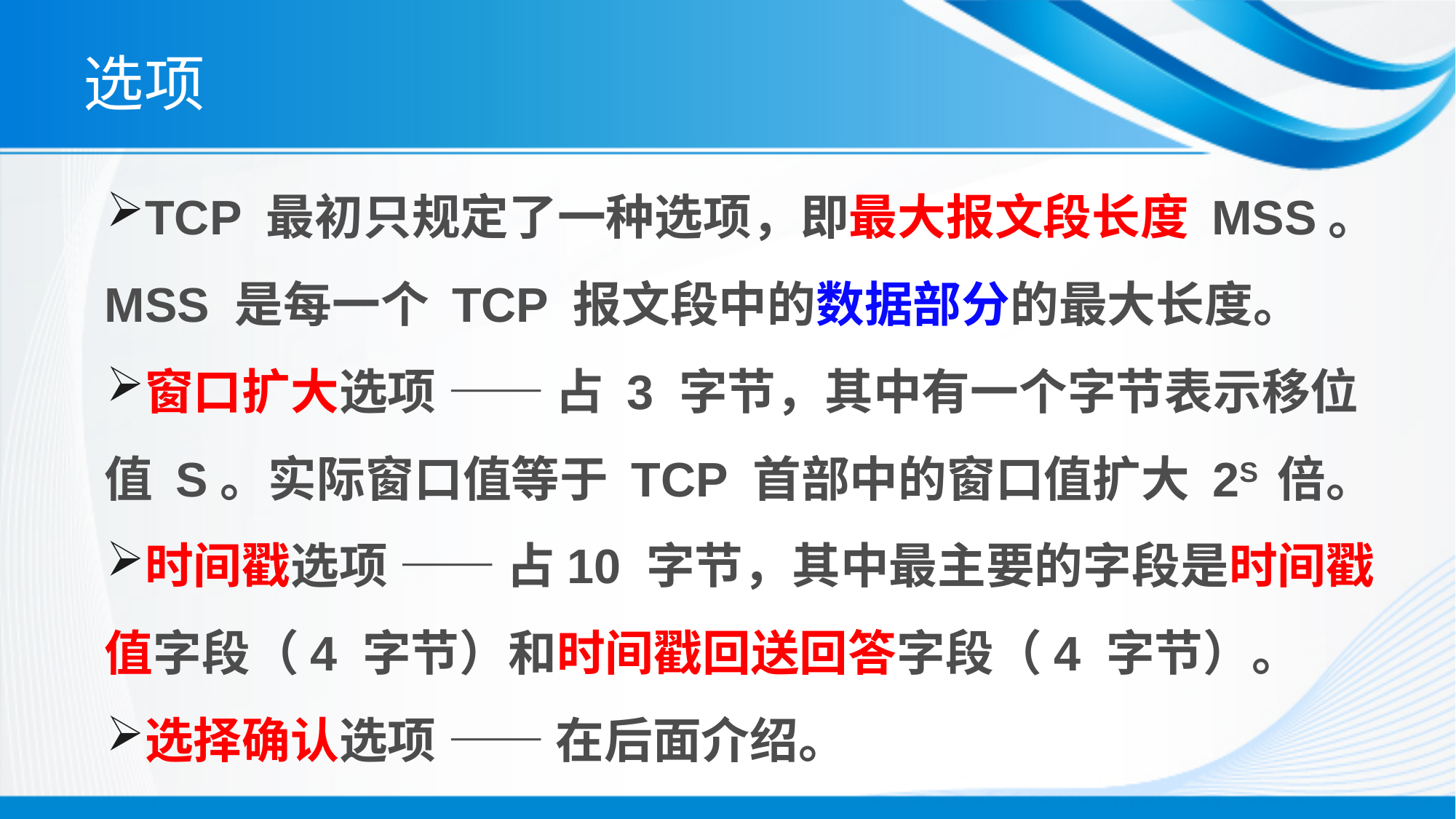

# 选项
TCP 最初只规定了一种选项，即最大报文段长度 MSS。MSS 是每一个 TCP 报文段中的数据部分的最大长度。
窗口扩大选项 —— 占 3 字节，其中有一个字节表示移位值 S。实际窗口值等于 TCP 首部中的窗口值扩大 2S 倍。
时间戳选项 —— 占10 字节，其中最主要的字段是时间戳值字段（4 字节）和时间戳回送回答字段（4 字节）。
选择确认选项 —— 在后面介绍。